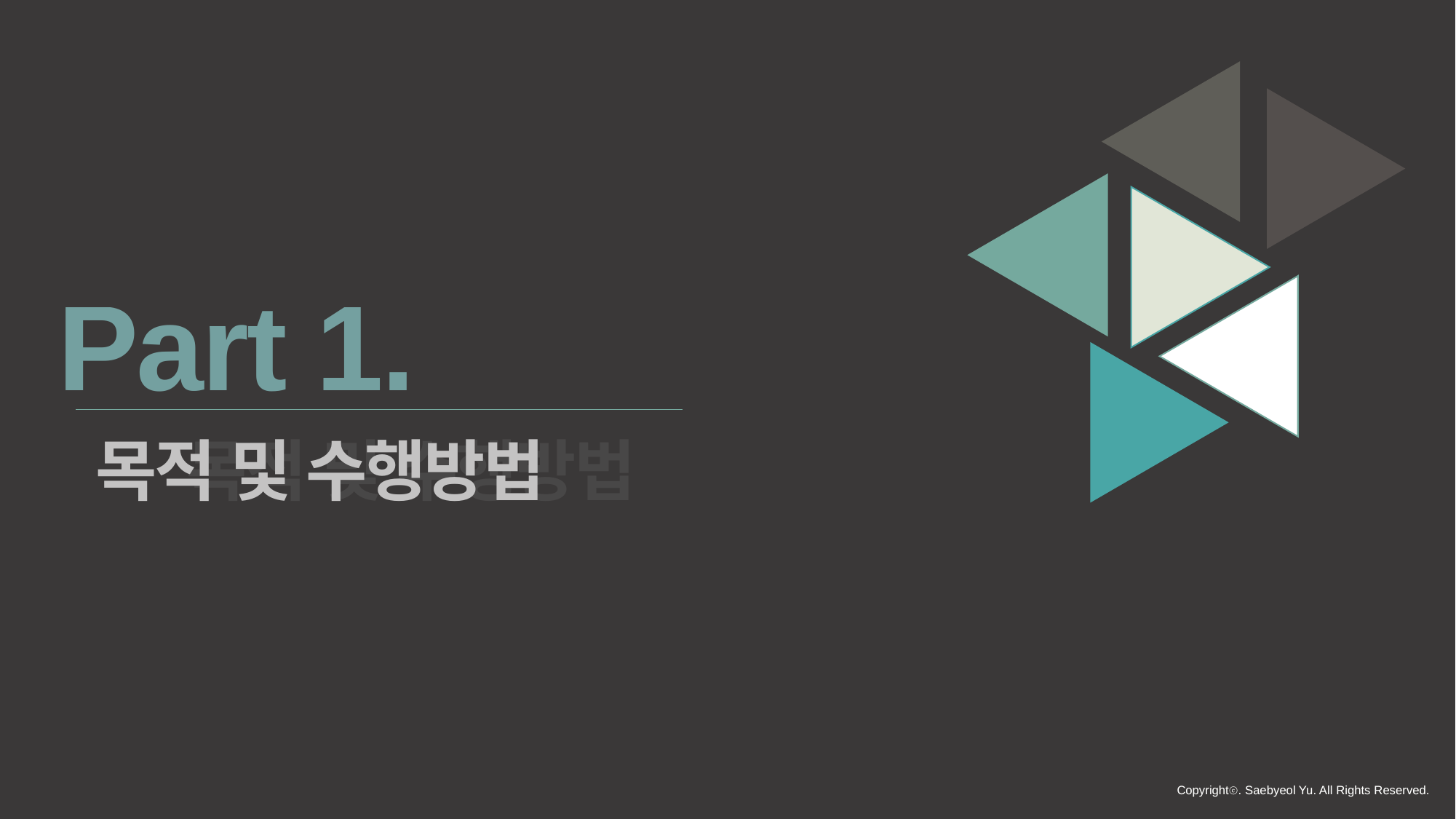

Part 1.
목적 및 수행방법
목적 및 수행방법
Copyrightⓒ. Saebyeol Yu. All Rights Reserved.